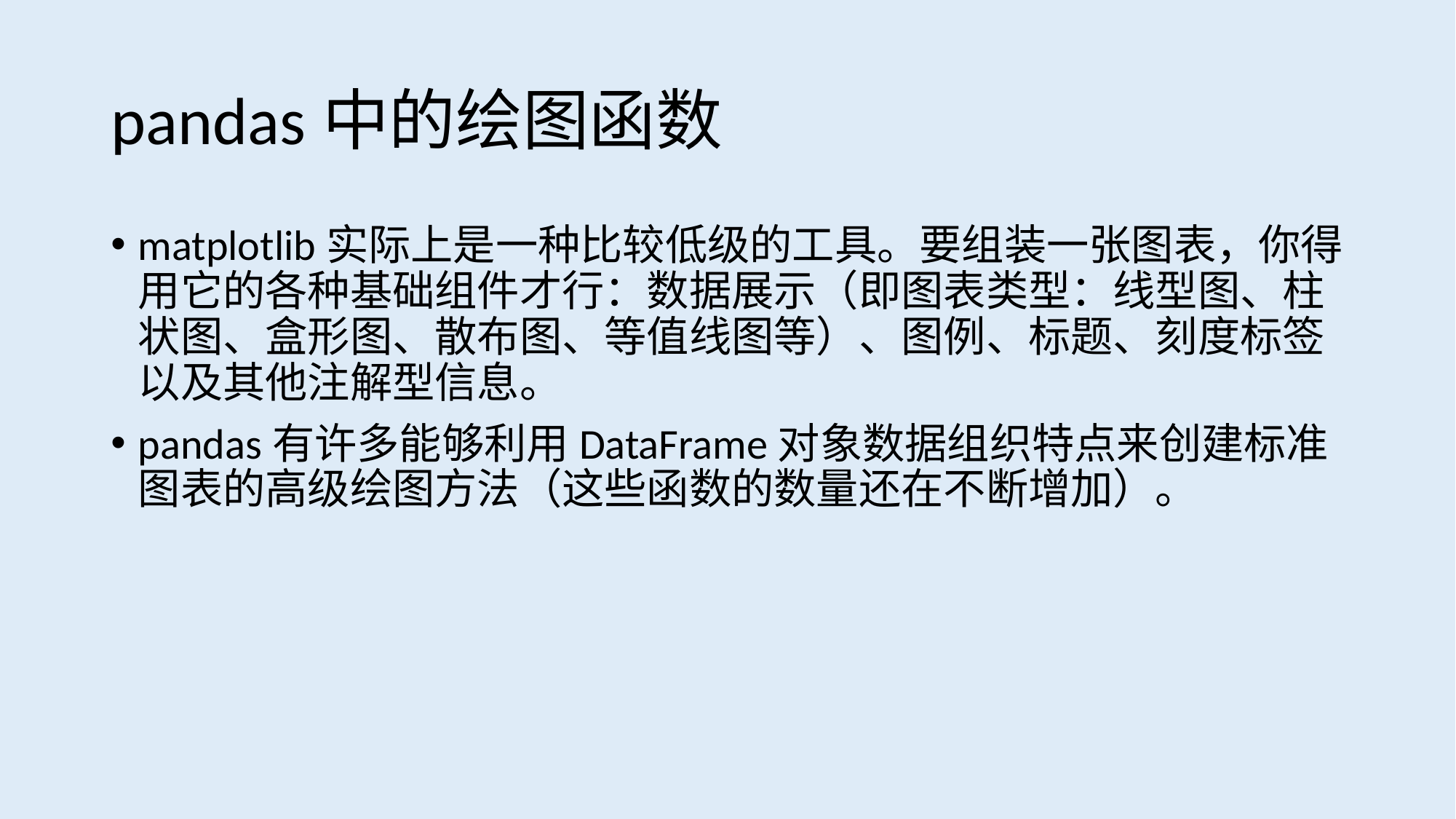

# pandas中的绘图函数
matplotlib实际上是一种比较低级的工具。要组装一张图表，你得用它的各种基础组件才行：数据展示（即图表类型：线型图、柱状图、盒形图、散布图、等值线图等）、图例、标题、刻度标签以及其他注解型信息。
pandas有许多能够利用DataFrame对象数据组织特点来创建标准图表的高级绘图方法（这些函数的数量还在不断增加）。